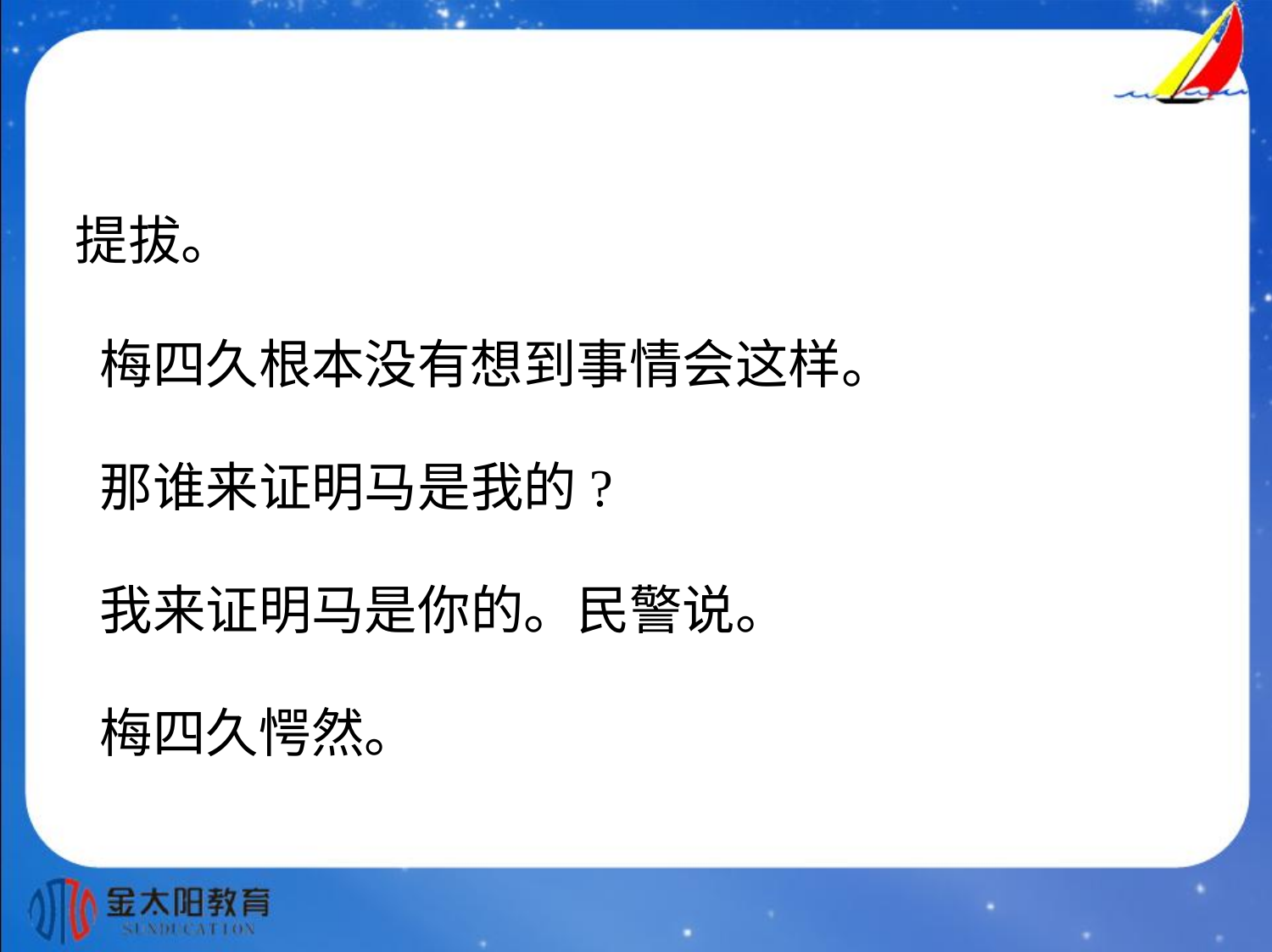

提拔。
 梅四久根本没有想到事情会这样。
 那谁来证明马是我的?
 我来证明马是你的。民警说。
 梅四久愕然。